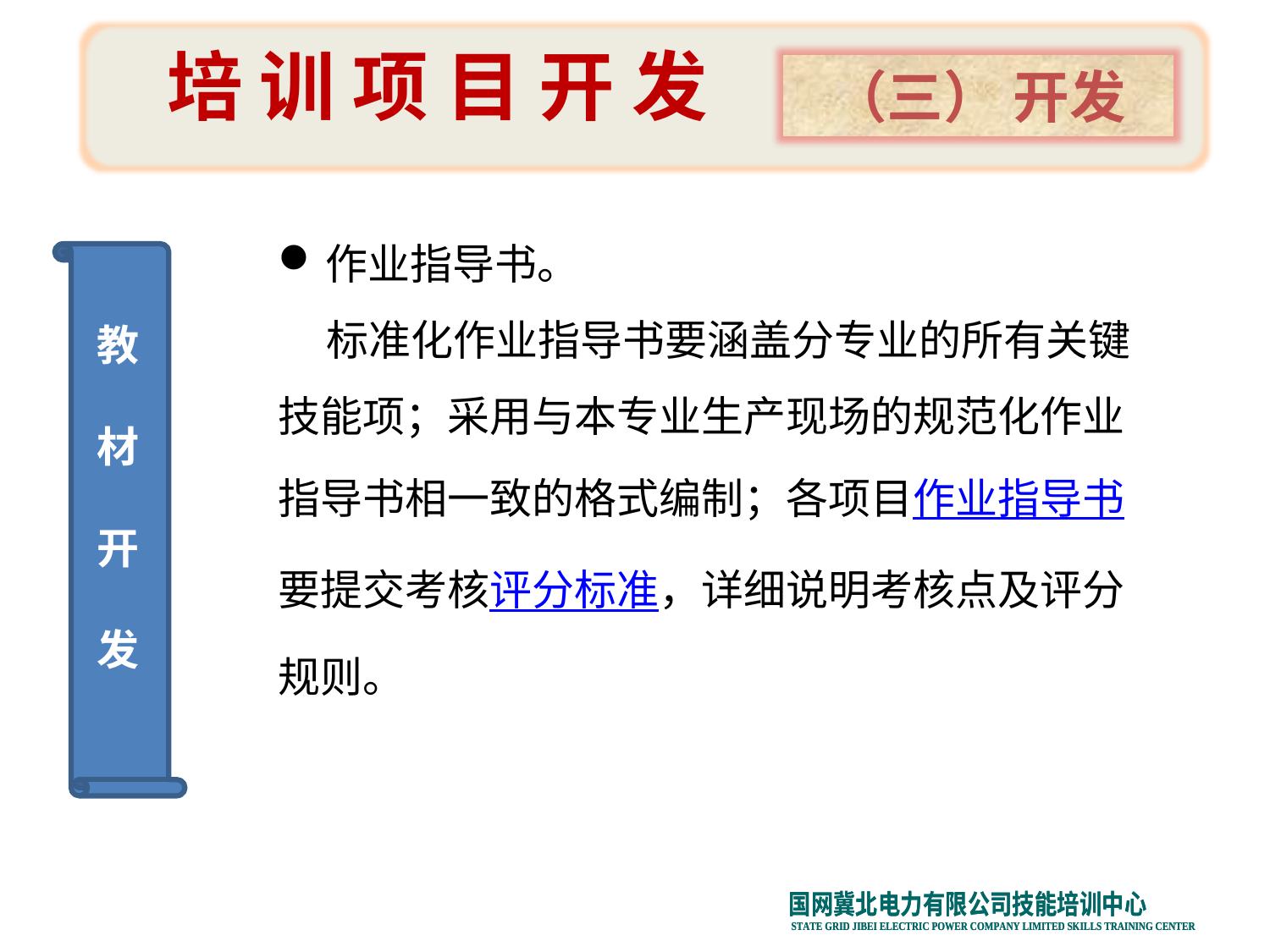

培 训 项 目 开 发
（三） 开发
作业指导书。
    标准化作业指导书要涵盖分专业的所有关键技能项；采用与本专业生产现场的规范化作业指导书相一致的格式编制；各项目作业指导书要提交考核评分标准，详细说明考核点及评分规则。
某电信行业岗前培训计划

教

材

开

发